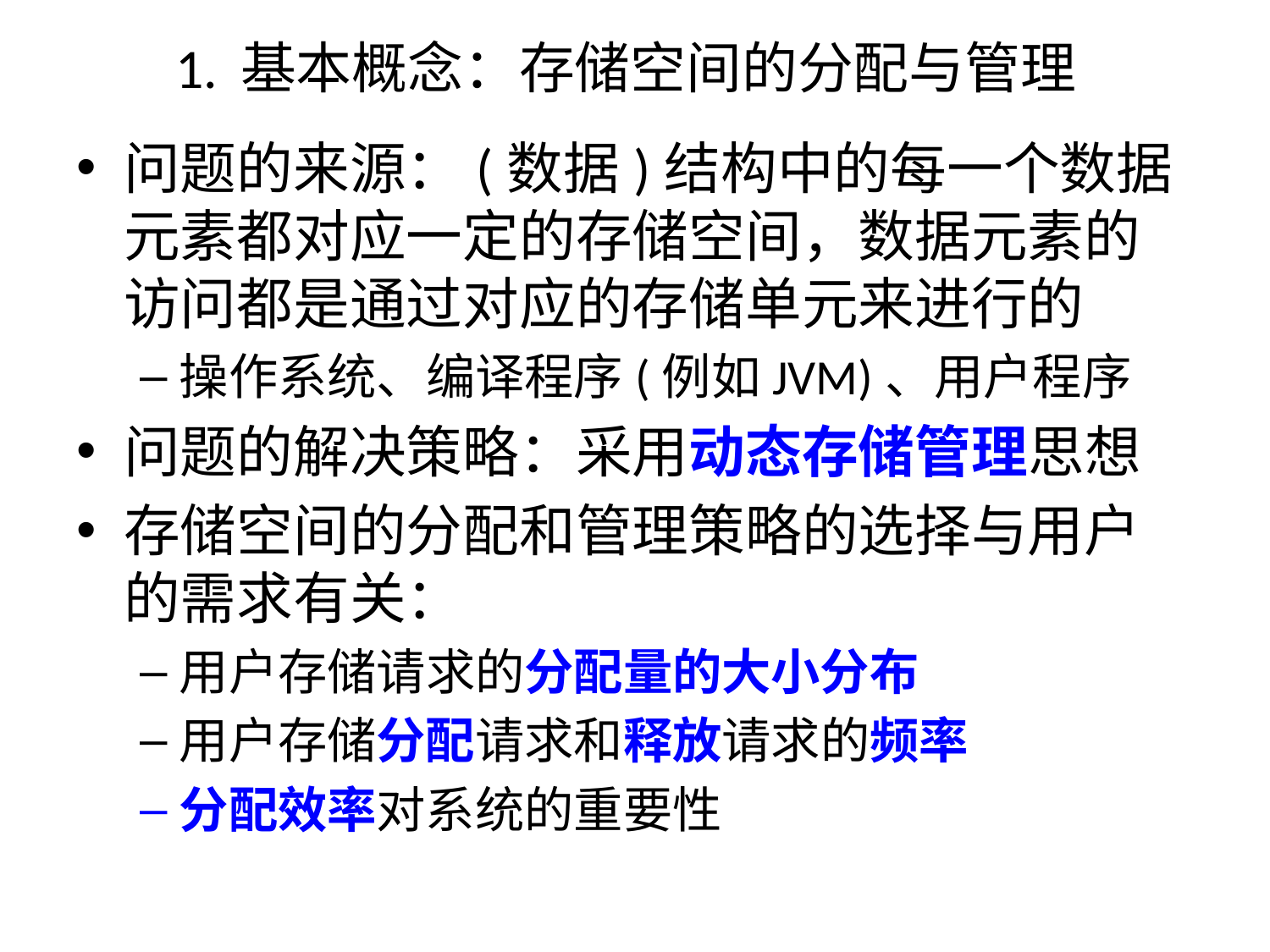

# 1. 基本概念：存储空间的分配与管理
问题的来源：(数据)结构中的每一个数据元素都对应一定的存储空间，数据元素的访问都是通过对应的存储单元来进行的
操作系统、编译程序(例如JVM)、用户程序
问题的解决策略：采用动态存储管理思想
存储空间的分配和管理策略的选择与用户的需求有关：
用户存储请求的分配量的大小分布
用户存储分配请求和释放请求的频率
分配效率对系统的重要性